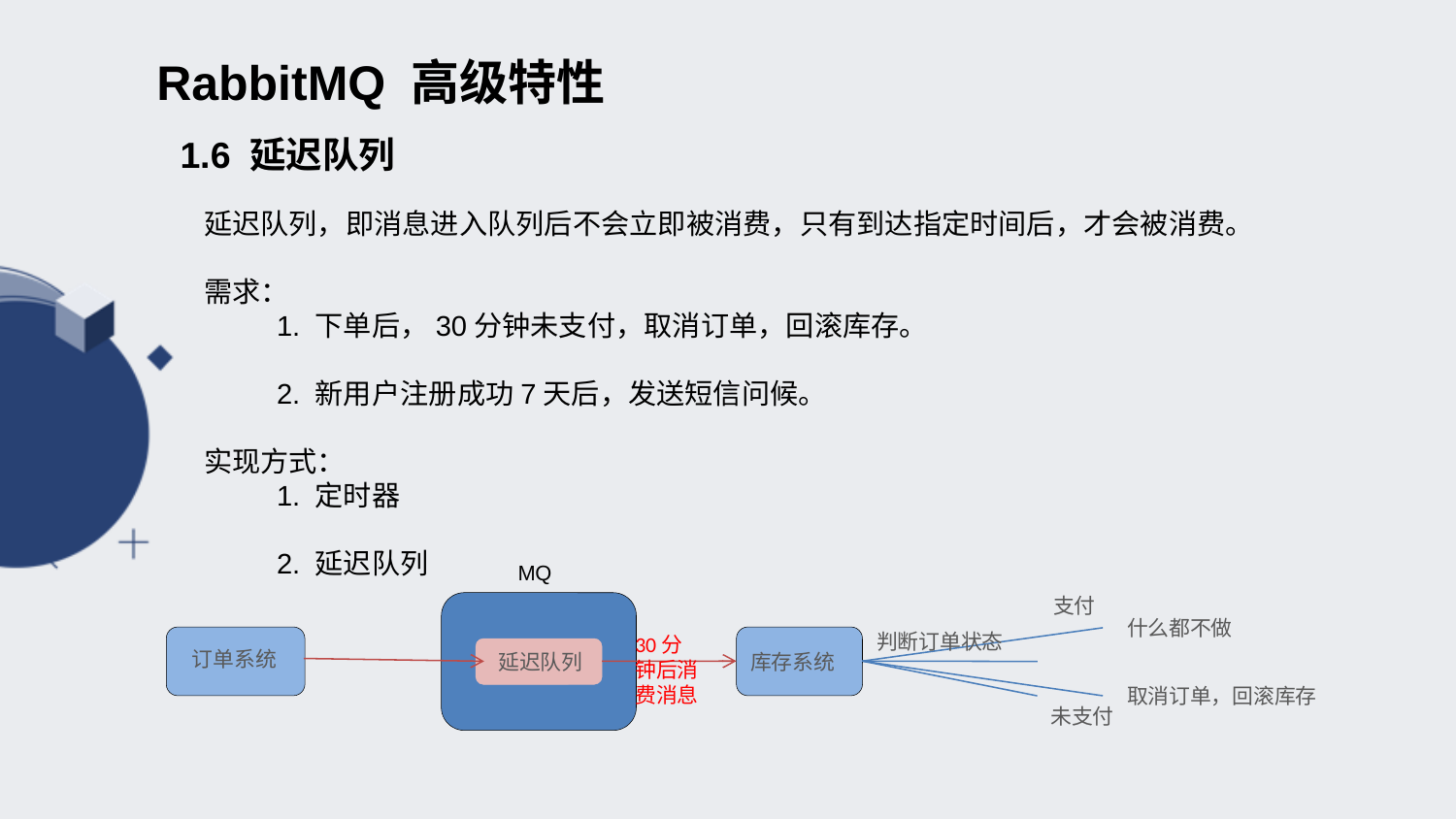

RabbitMQ 高级特性
1.6 延迟队列
延迟队列，即消息进入队列后不会立即被消费，只有到达指定时间后，才会被消费。

需求：
1. 下单后，30分钟未支付，取消订单，回滚库存。

2. 新用户注册成功7天后，发送短信问候。

实现方式：
1. 定时器

2. 延迟队列
        MQ
支付

什么都不做
判断订单状态
30分钟后消费消息

订单系统

库存系统
延迟队列
取消订单，回滚库存
未支付